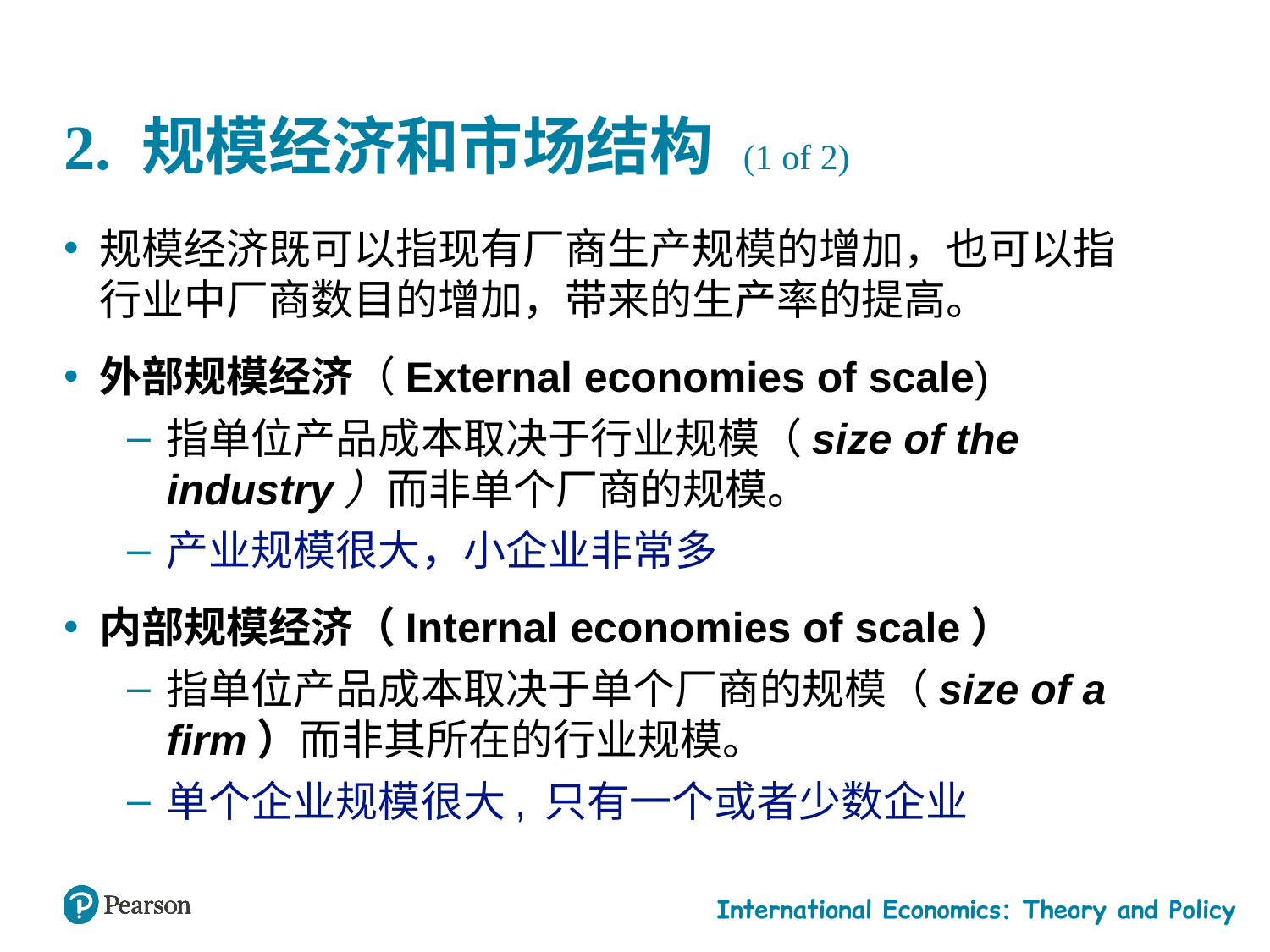

# 2. 规模经济和市场结构 (1 of 2)
规模经济既可以指现有厂商生产规模的增加，也可以指行业中厂商数目的增加，带来的生产率的提高。
外部规模经济（External economies of scale)
指单位产品成本取决于行业规模（size of the industry）而非单个厂商的规模。
产业规模很大，小企业非常多
内部规模经济（Internal economies of scale）
指单位产品成本取决于单个厂商的规模（size of a firm）而非其所在的行业规模。
单个企业规模很大, 只有一个或者少数企业